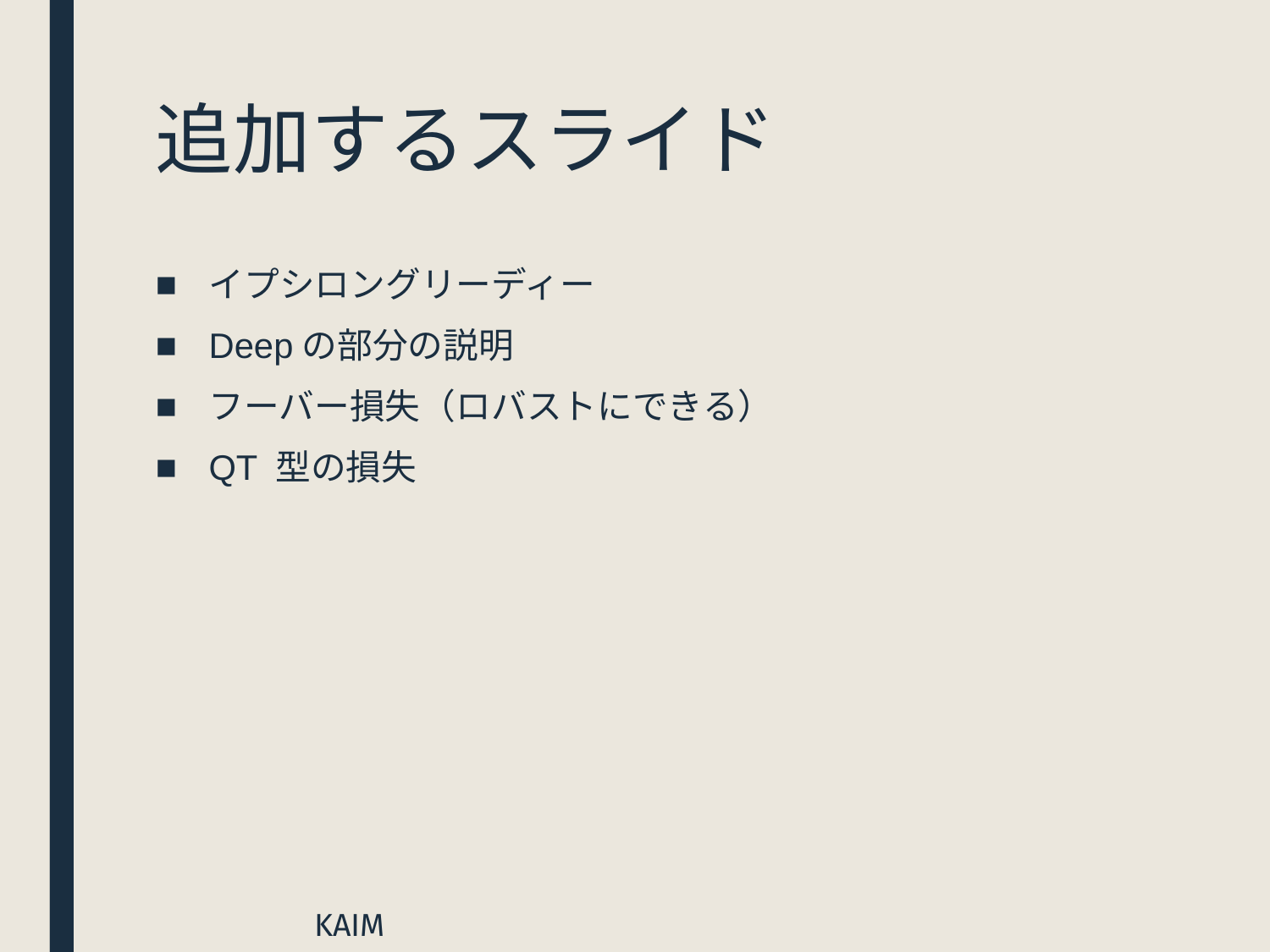

# 追加するスライド
イプシロングリーディー
Deepの部分の説明
フーバー損失（ロバストにできる）
QT 型の損失

KAIM